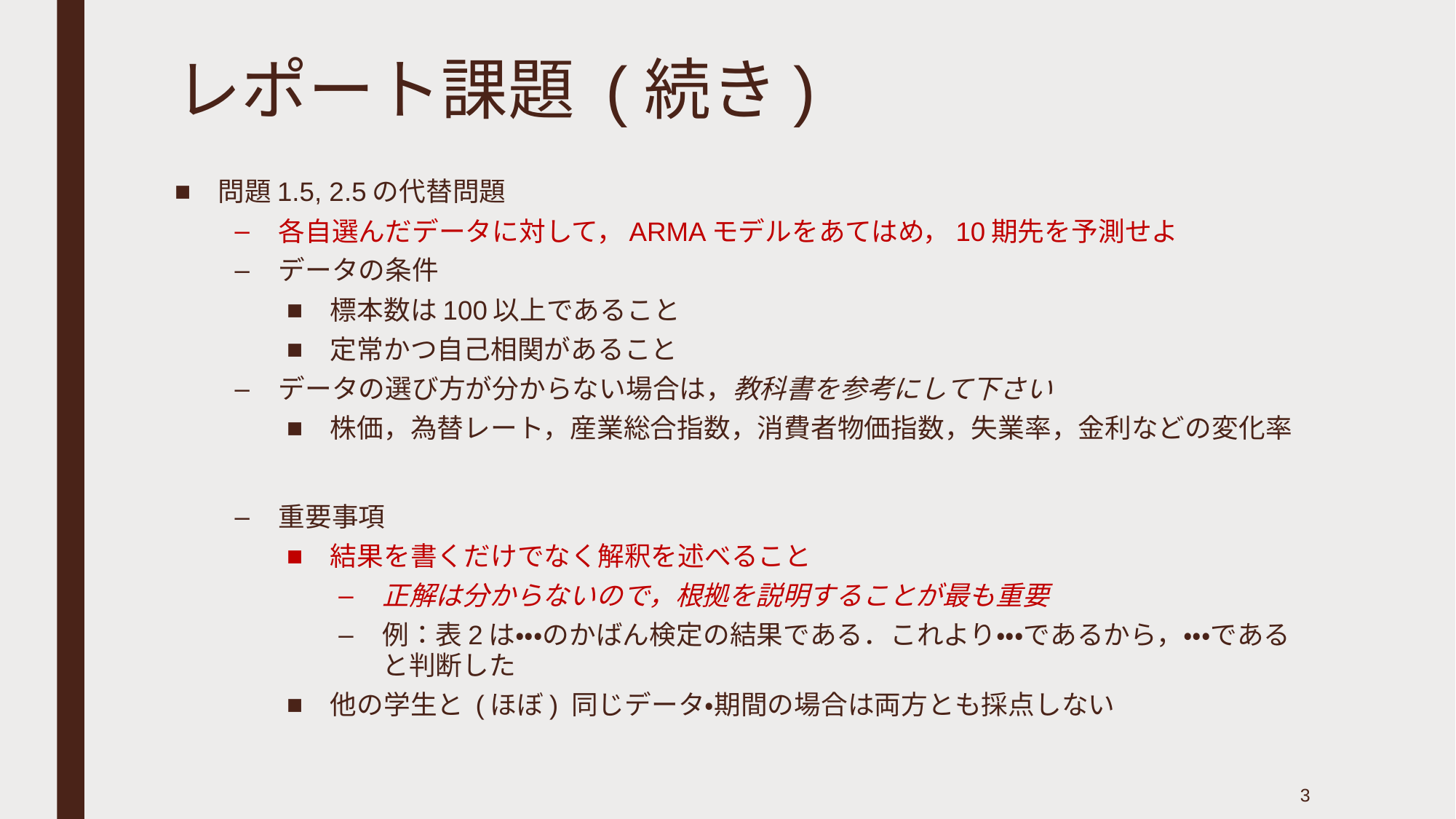

# レポート課題 (続き)
問題1.5, 2.5の代替問題
各自選んだデータに対して，ARMAモデルをあてはめ，10期先を予測せよ
データの条件
標本数は100以上であること
定常かつ自己相関があること
データの選び方が分からない場合は，教科書を参考にして下さい
株価，為替レート，産業総合指数，消費者物価指数，失業率，金利などの変化率

重要事項
結果を書くだけでなく解釈を述べること
正解は分からないので，根拠を説明することが最も重要
例：表2は・・・のかばん検定の結果である．これより・・・であるから，・・・であると判断した
他の学生と (ほぼ) 同じデータ・期間の場合は両方とも採点しない
3